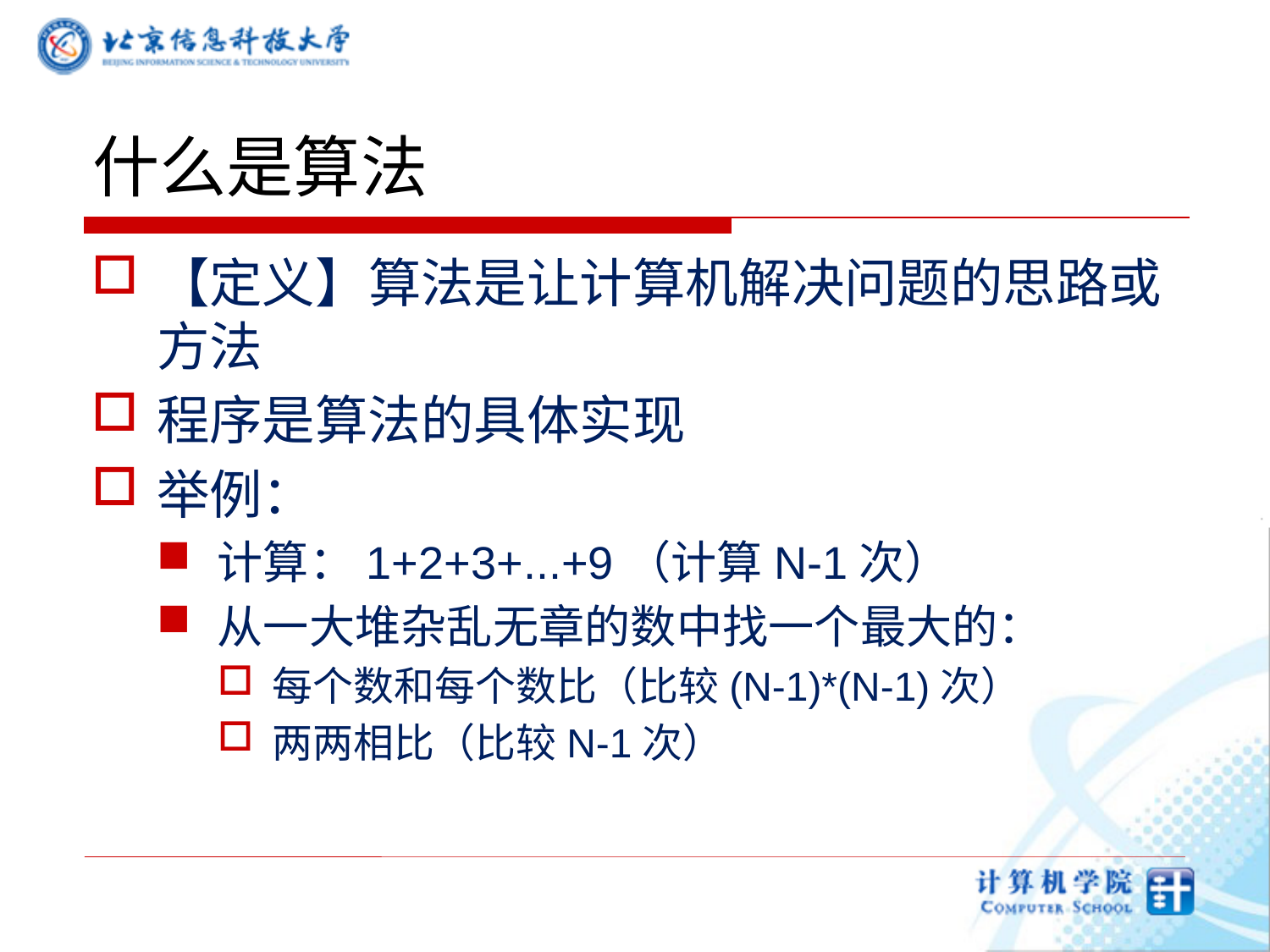

# 什么是算法
【定义】算法是让计算机解决问题的思路或方法
程序是算法的具体实现
举例：
计算：1+2+3+...+9（计算N-1次）
从一大堆杂乱无章的数中找一个最大的：
每个数和每个数比（比较(N-1)*(N-1)次）
两两相比（比较N-1次）